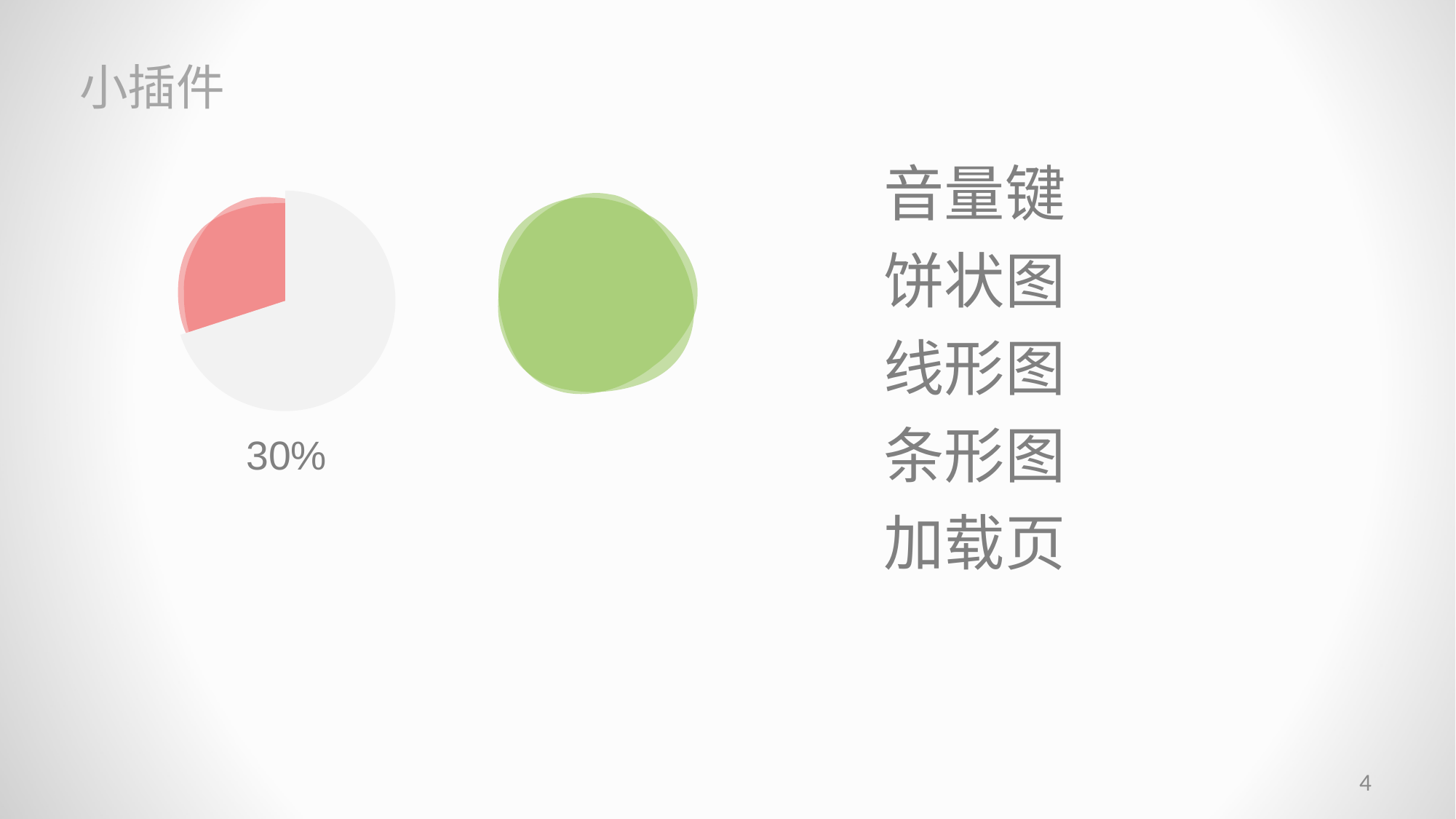

小插件
音量键
饼状图
线形图
条形图
加载页

### Chart

| Category |
|---|

### Chart

| Category | 销售额 |
|---|---|
| 第一季度 | 70.0 |
| 第二季度 | 30.0 |

30%
4